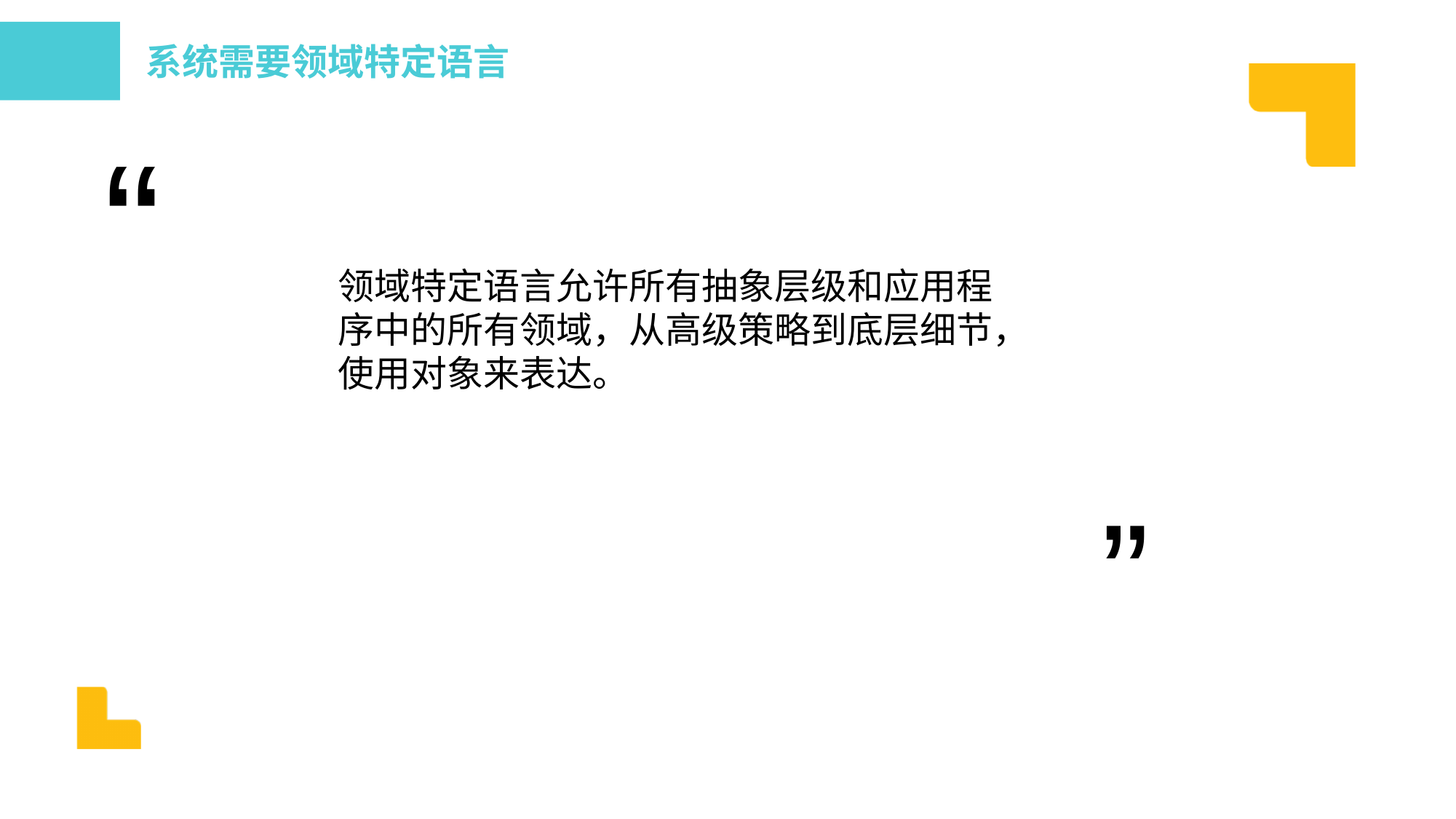

系统需要领域特定语言
“
领域特定语言允许所有抽象层级和应用程序中的所有领域，从高级策略到底层细节，使用对象来表达。
”